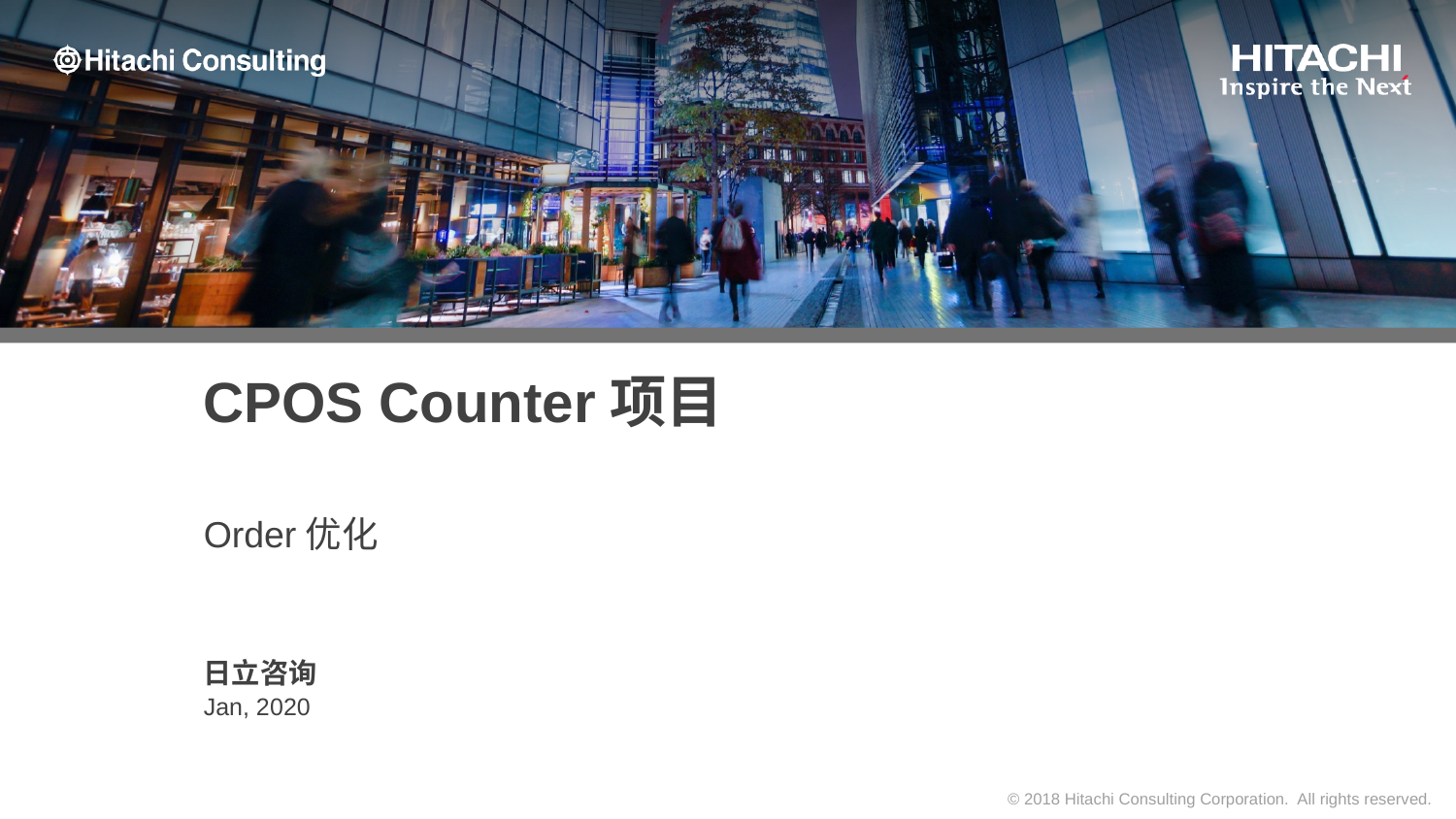

# CPOS Counter项目
Order优化
日立咨询
Jan, 2020